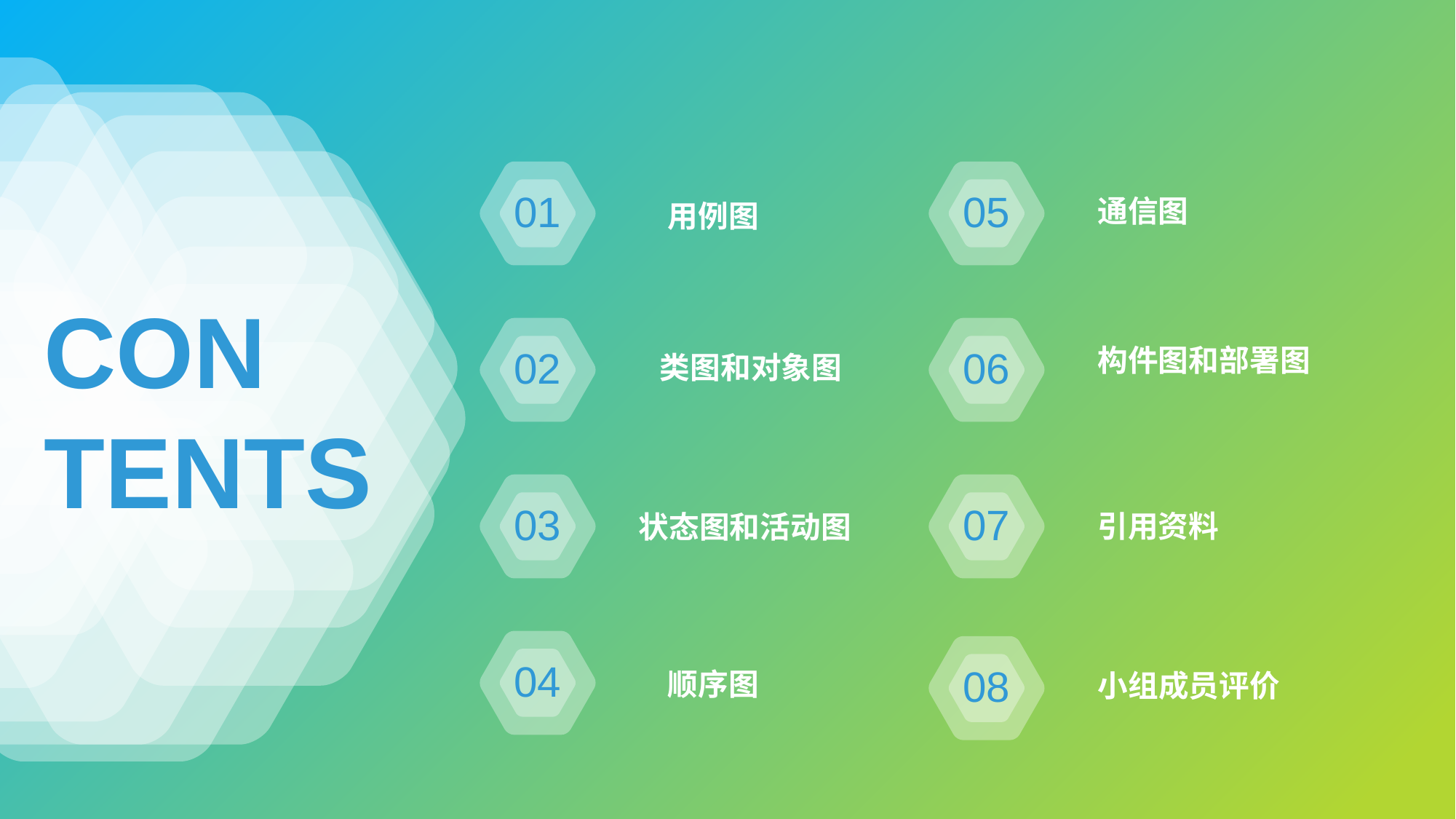

01

用例图

05

通信图
CON
TENTS

06

构件图和部署图

02

类图和对象图

03

状态图和活动图

07

引用资料

04

顺序图

08

小组成员评价